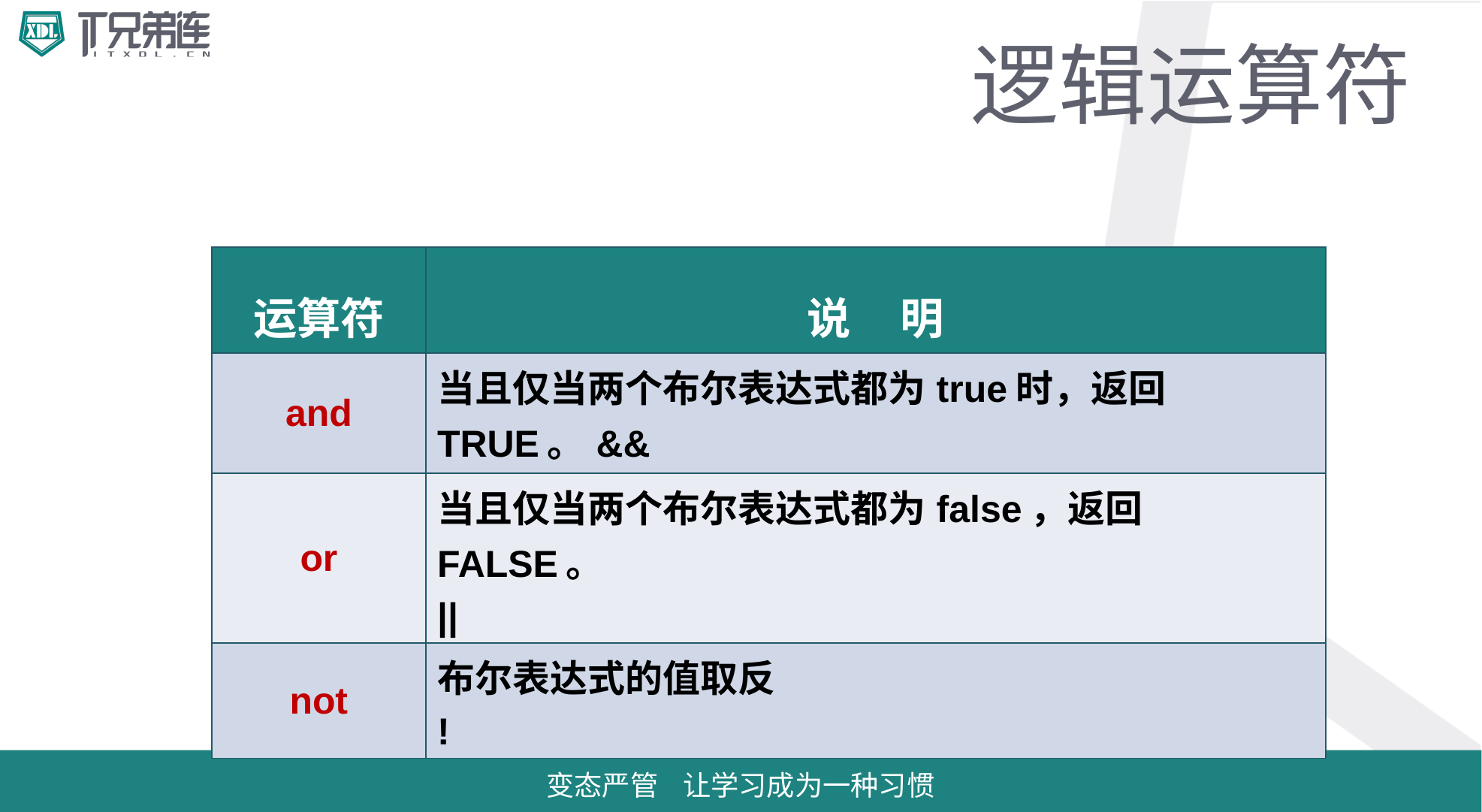

# 逻辑运算符
| 运算符 | 说 明 |
| --- | --- |
| and | 当且仅当两个布尔表达式都为true时，返回TRUE。&& |
| or | 当且仅当两个布尔表达式都为false，返回FALSE。 || |
| not | 布尔表达式的值取反 ! |